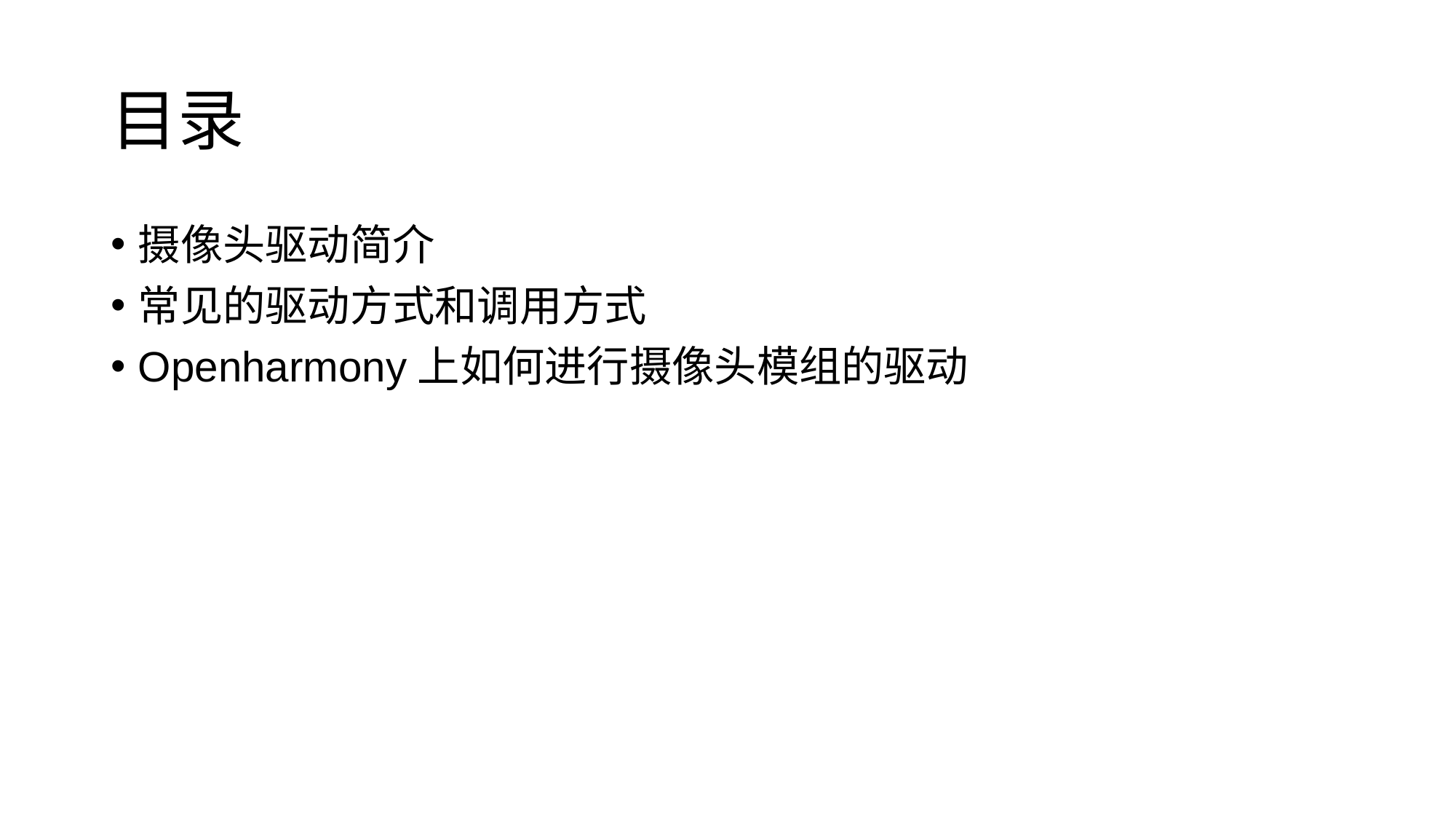

# 目录
摄像头驱动简介
常见的驱动方式和调用方式
Openharmony上如何进行摄像头模组的驱动